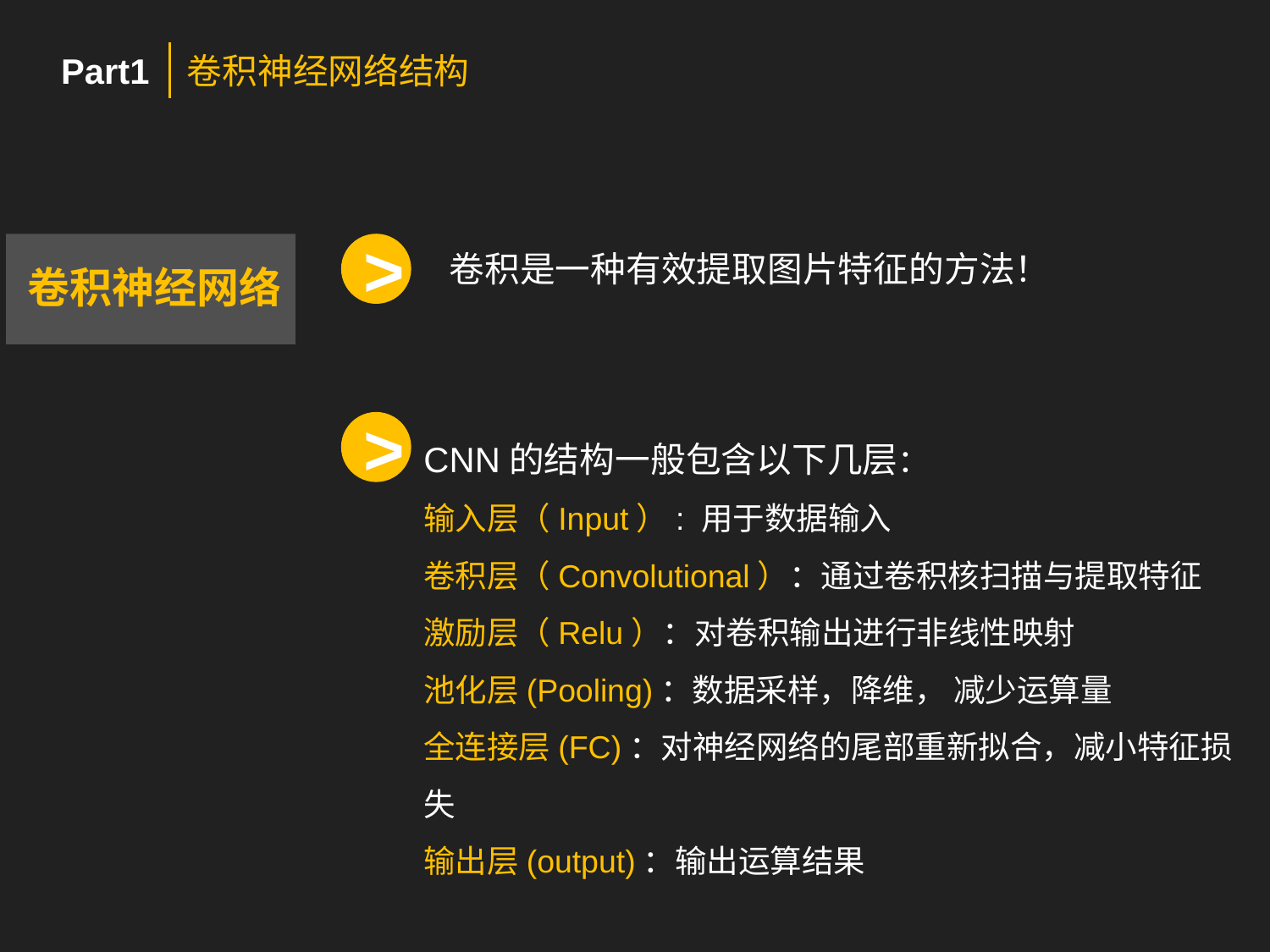

Part1
卷积神经网络结构

>
卷积是一种有效提取图片特征的方法！
卷积神经网络
CNN的结构一般包含以下几层：
输入层（Input）: 用于数据输入
卷积层（Convolutional）：通过卷积核扫描与提取特征
激励层（Relu）：对卷积输出进行非线性映射
池化层(Pooling)：数据采样，降维， 减少运算量
全连接层(FC)：对神经网络的尾部重新拟合，减小特征损失
输出层(output)：输出运算结果
>